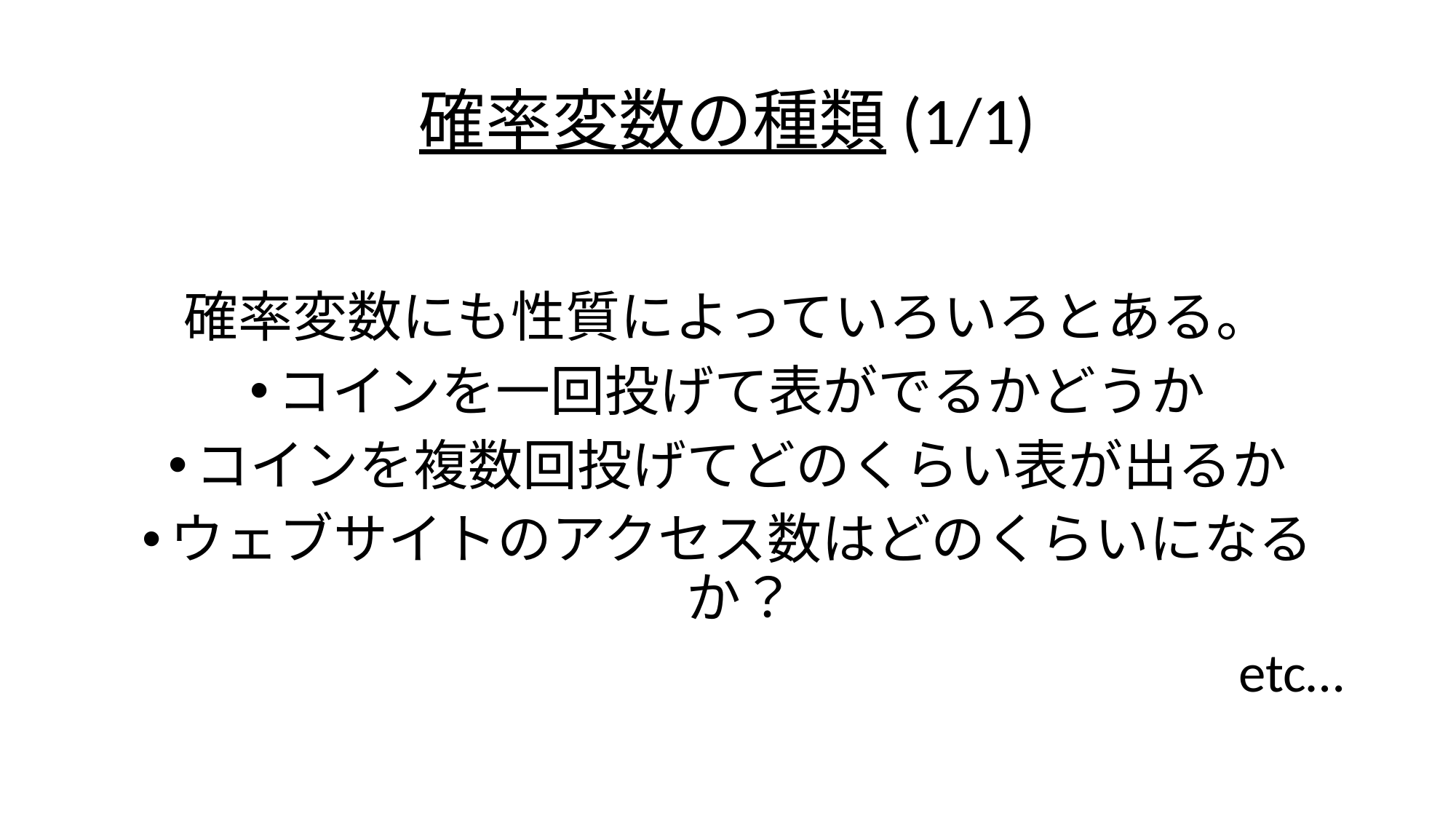

# 確率変数の種類(1/1)

確率変数にも性質によっていろいろとある。
コインを一回投げて表がでるかどうか
コインを複数回投げてどのくらい表が出るか
ウェブサイトのアクセス数はどのくらいになるか？
etc…